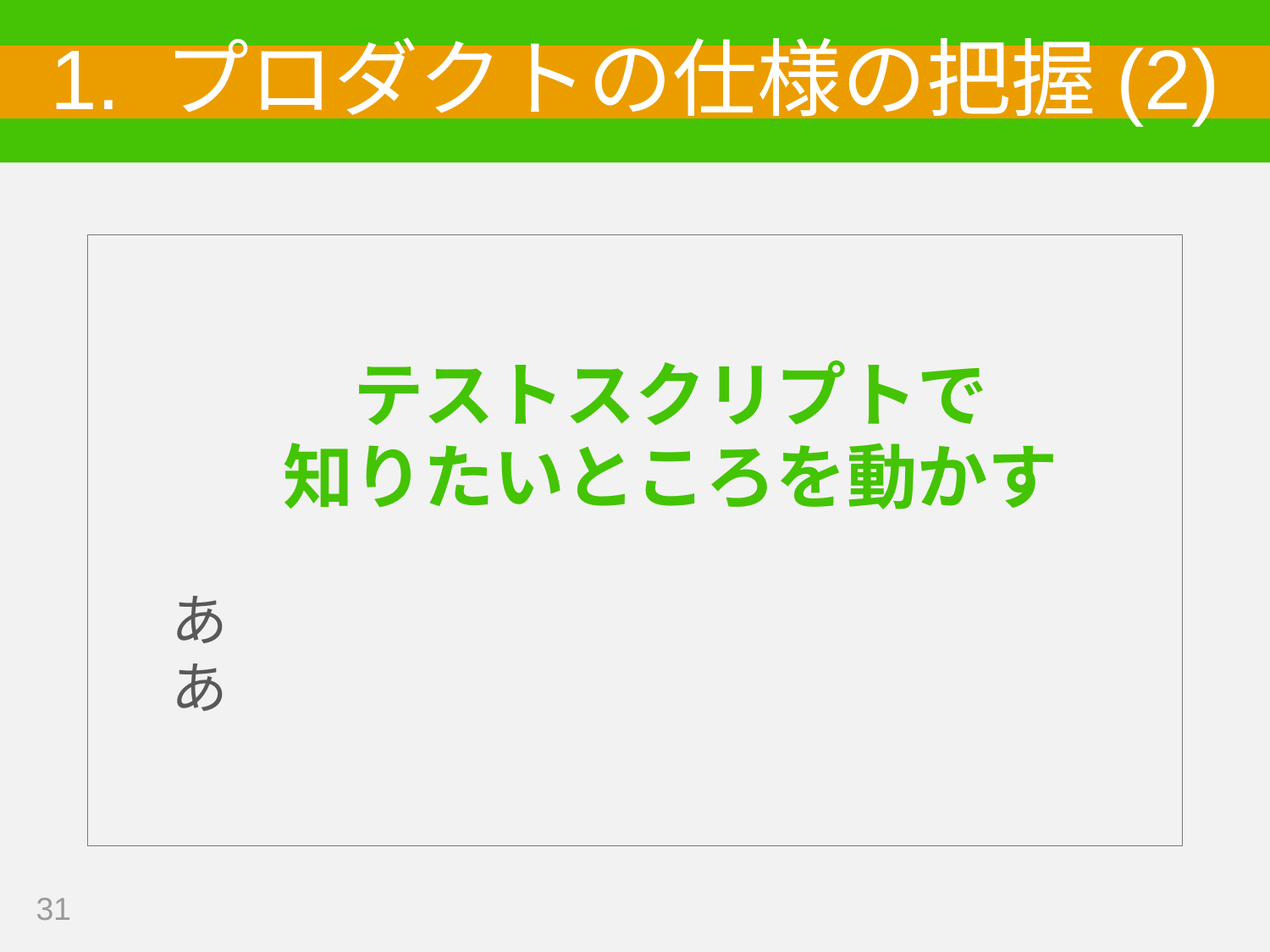

# 1. プロダクトの仕様の把握(2)
テストスクリプトで
知りたいところを動かす

あ
あ
31